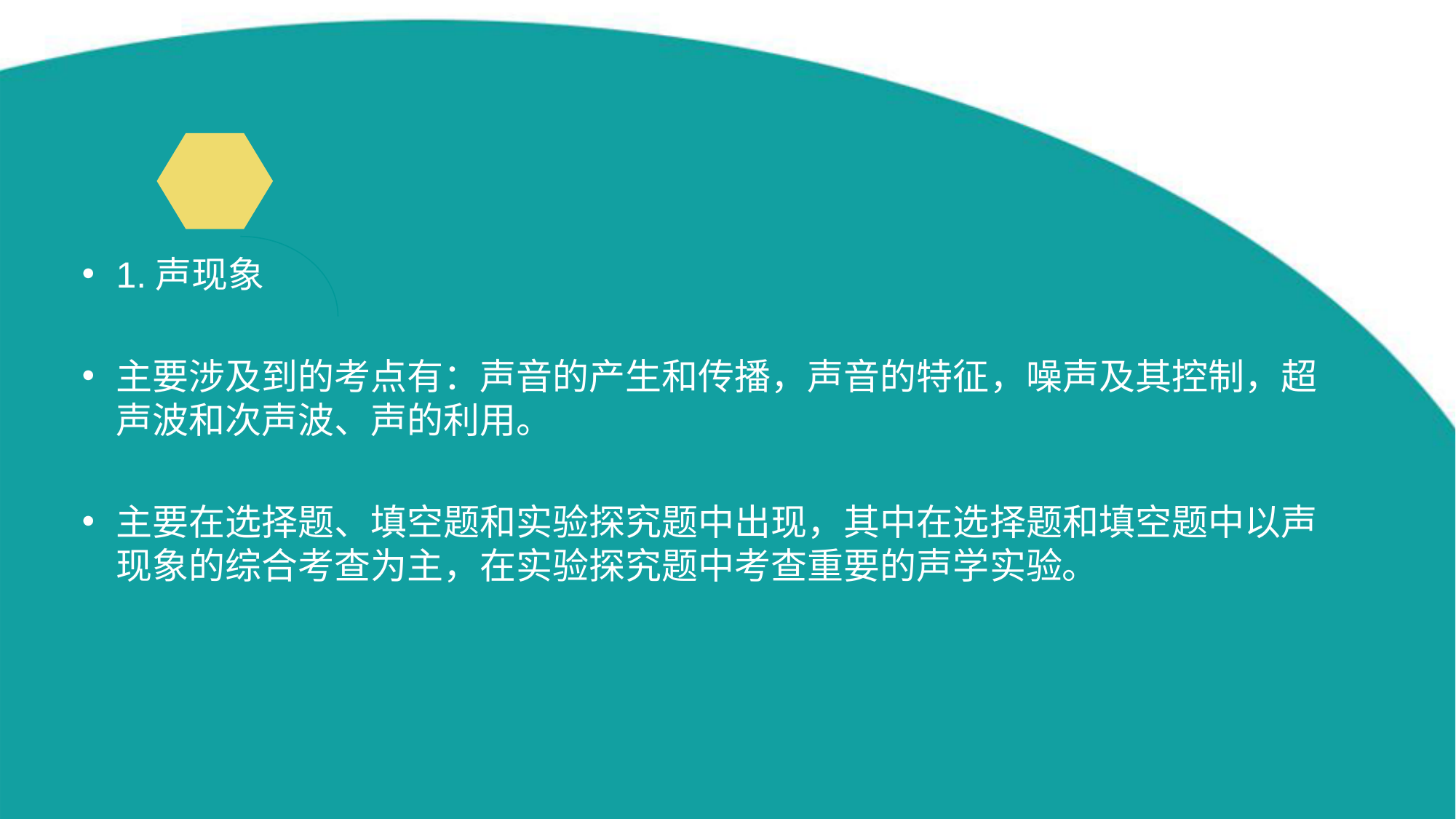

#
1.声现象

主要涉及到的考点有：声音的产生和传播，声音的特征，噪声及其控制，超声波和次声波、声的利用。

主要在选择题、填空题和实验探究题中出现，其中在选择题和填空题中以声现象的综合考查为主，在实验探究题中考查重要的声学实验。